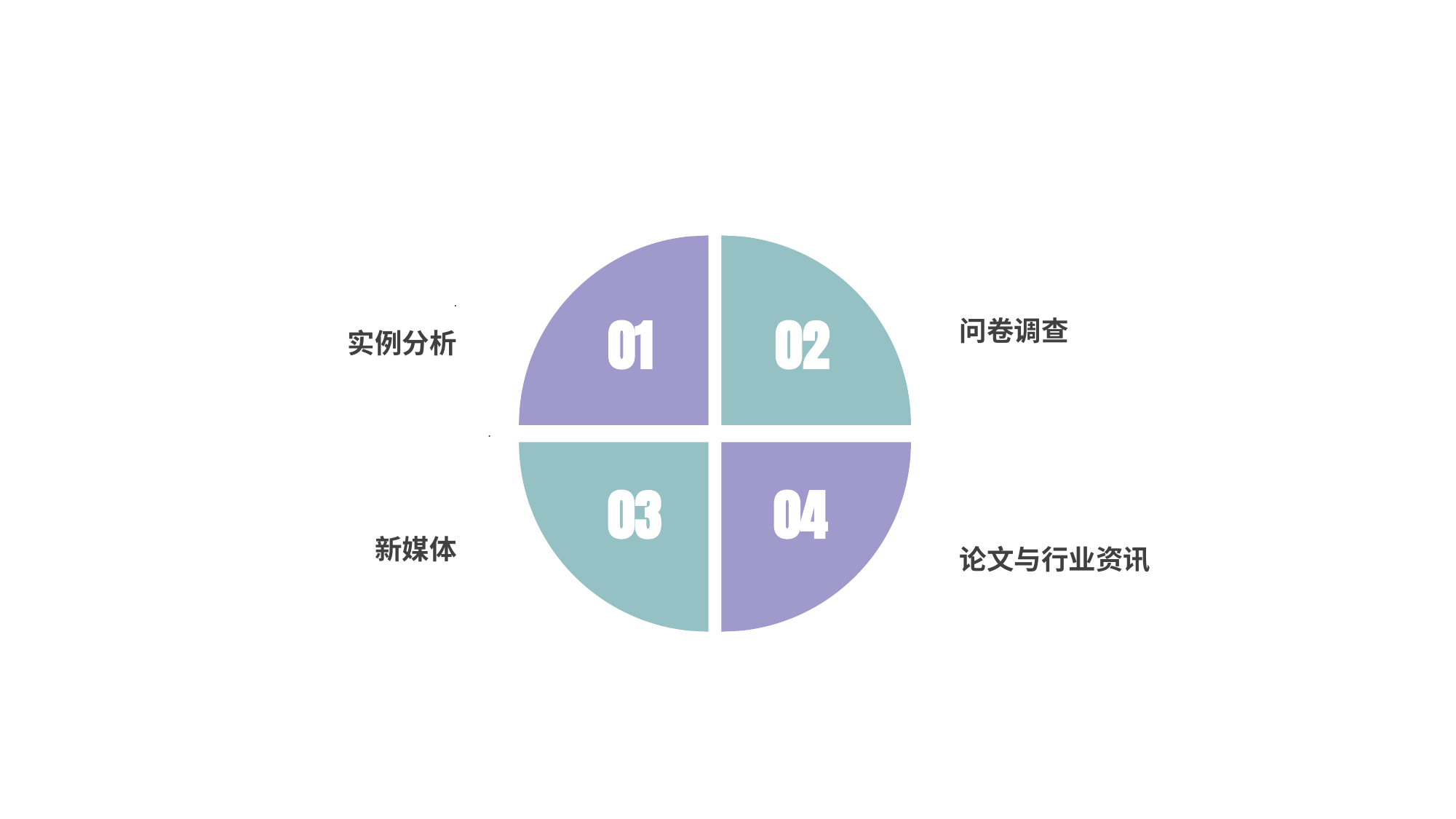

.
问卷调查
01
02
实例分析
.

03
04
新媒体
论文与行业资讯